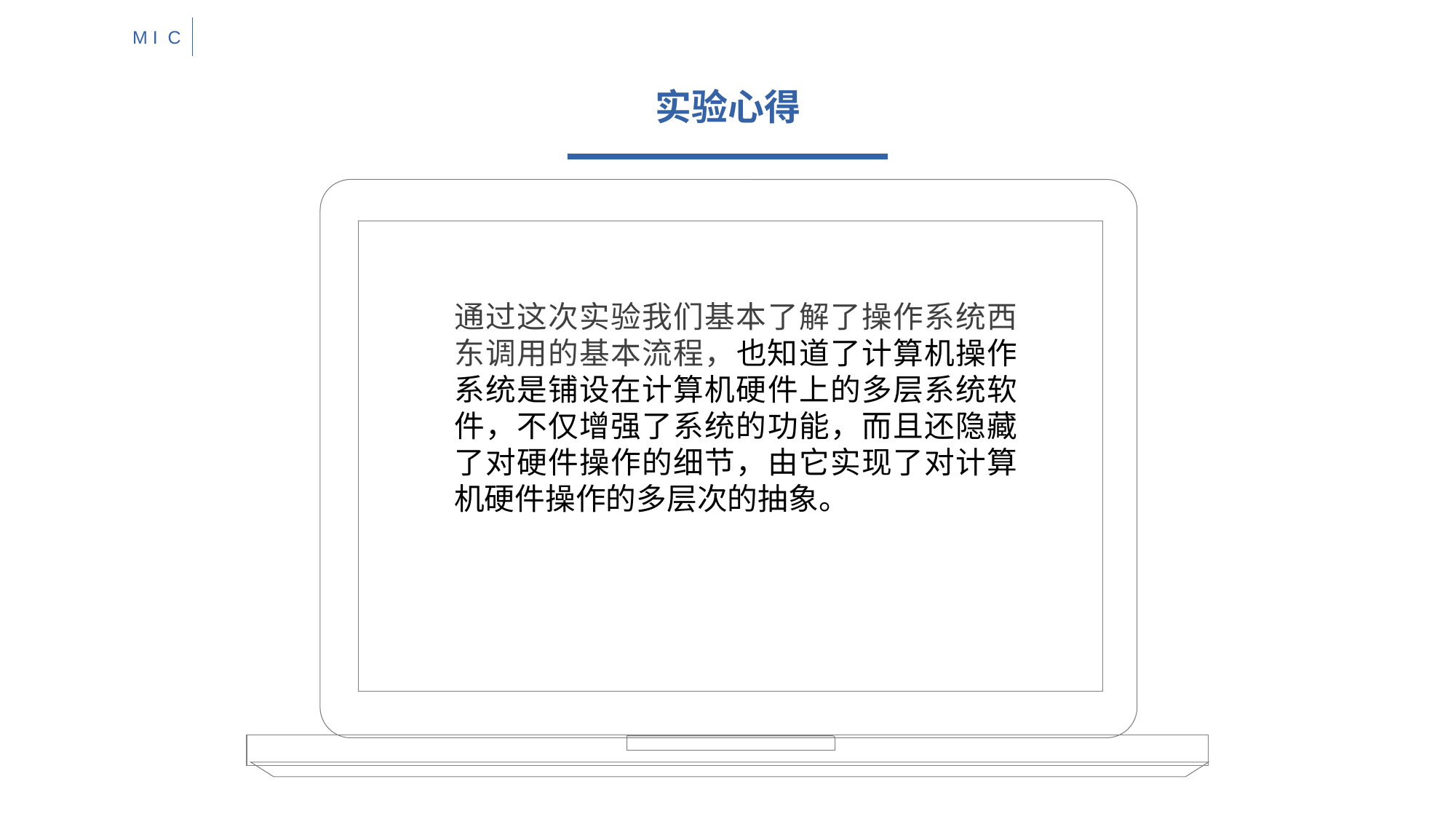

M I  C
实验心得

通过这次实验我们基本了解了操作系统西东调用的基本流程，也知道了计算机操作系统是铺设在计算机硬件上的多层系统软件，不仅增强了系统的功能，而且还隐藏了对硬件操作的细节，由它实现了对计算机硬件操作的多层次的抽象。